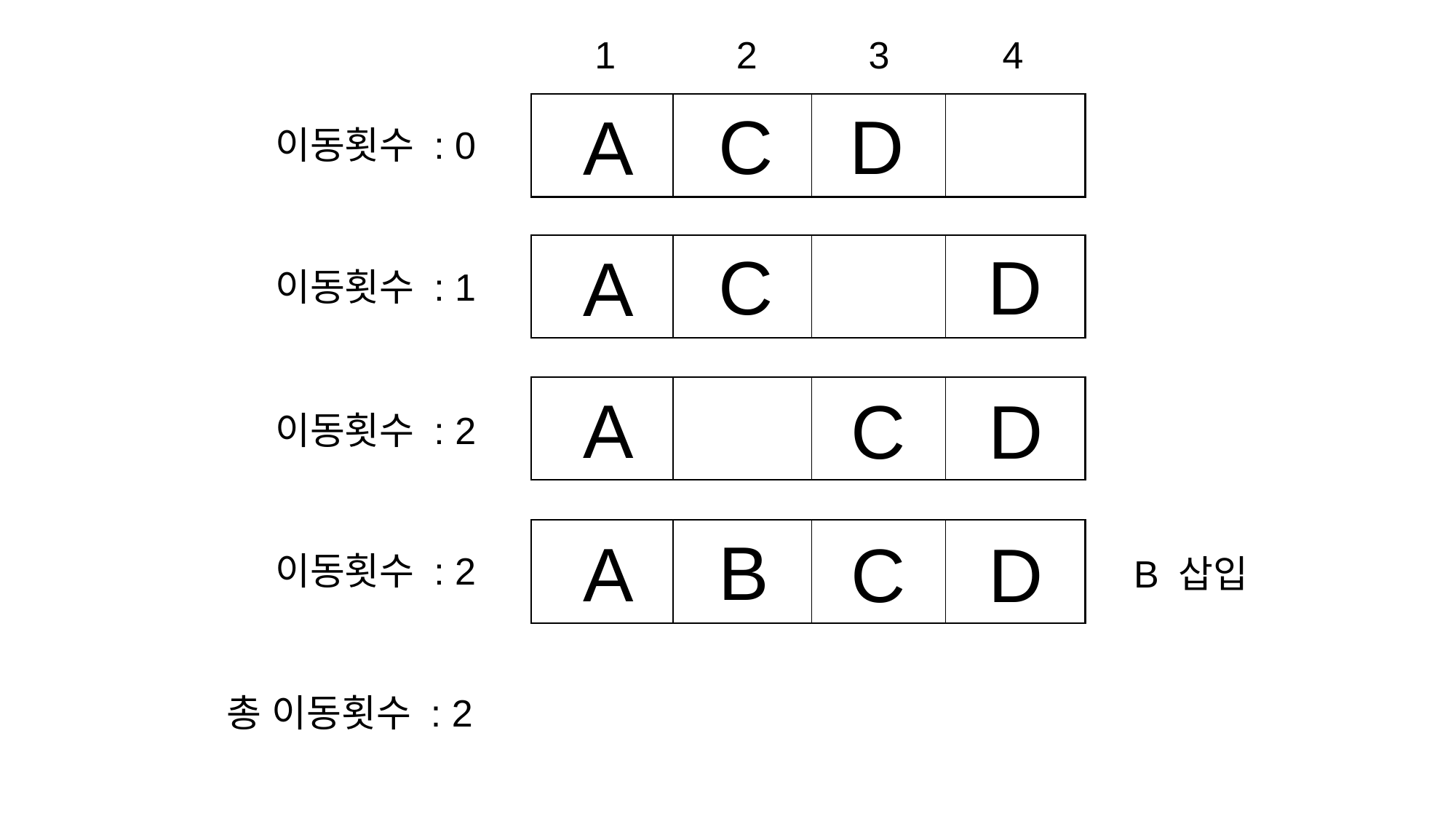

4
1
2
3
C
D

A
이동횟수 : 0
C
D

A
이동횟수 : 1

A
C
D
이동횟수 : 2
B

A
C
D
이동횟수 : 2
B 삽입
총 이동횟수 : 2